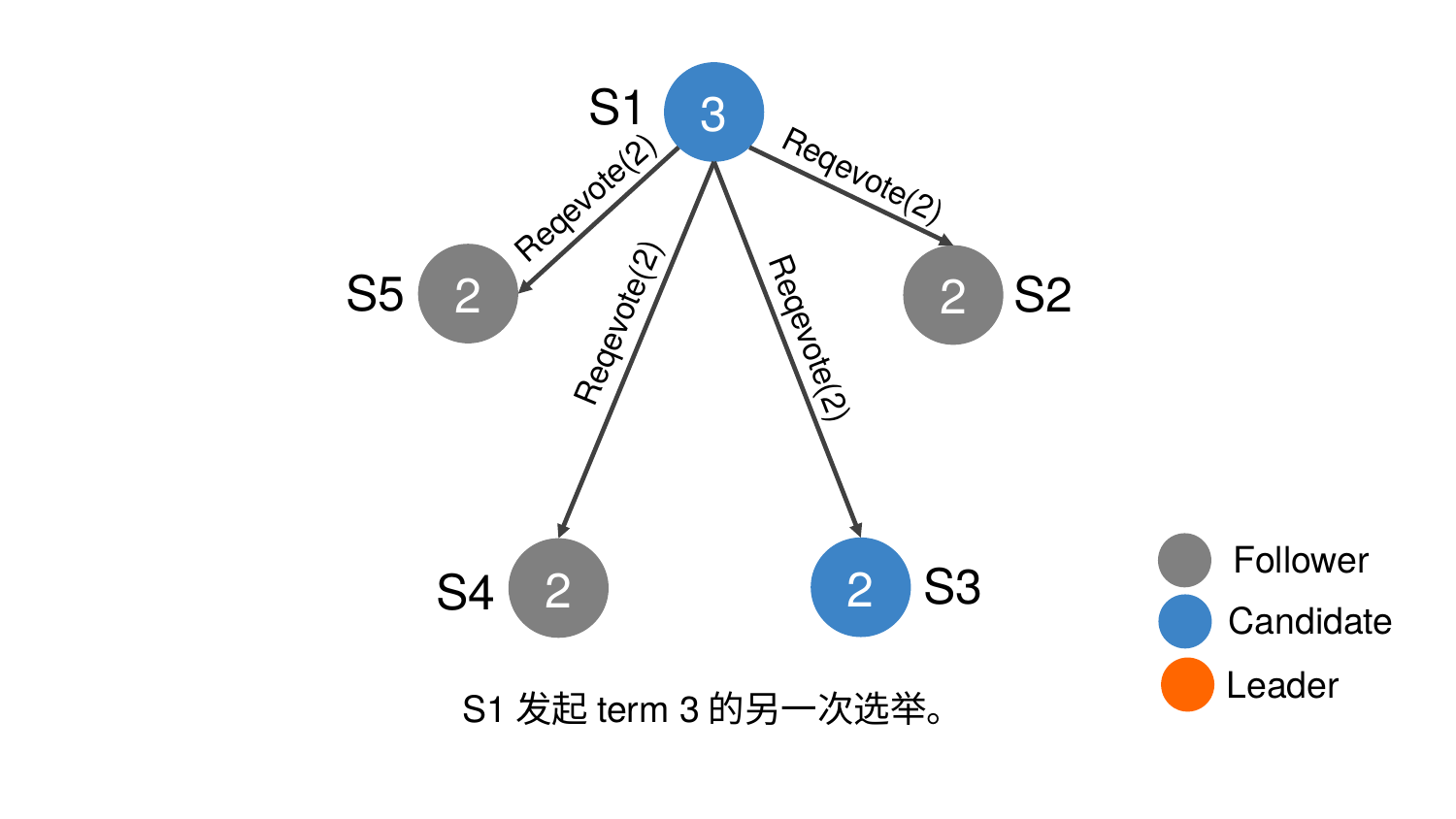

3
S1
Reqevote(2)
Reqevote(2)
2
2
S5
S2
Reqevote(2)
Reqevote(2)
Follower

2
2
S3
S4
Candidate

Leader

S1发起term 3的另一次选举。